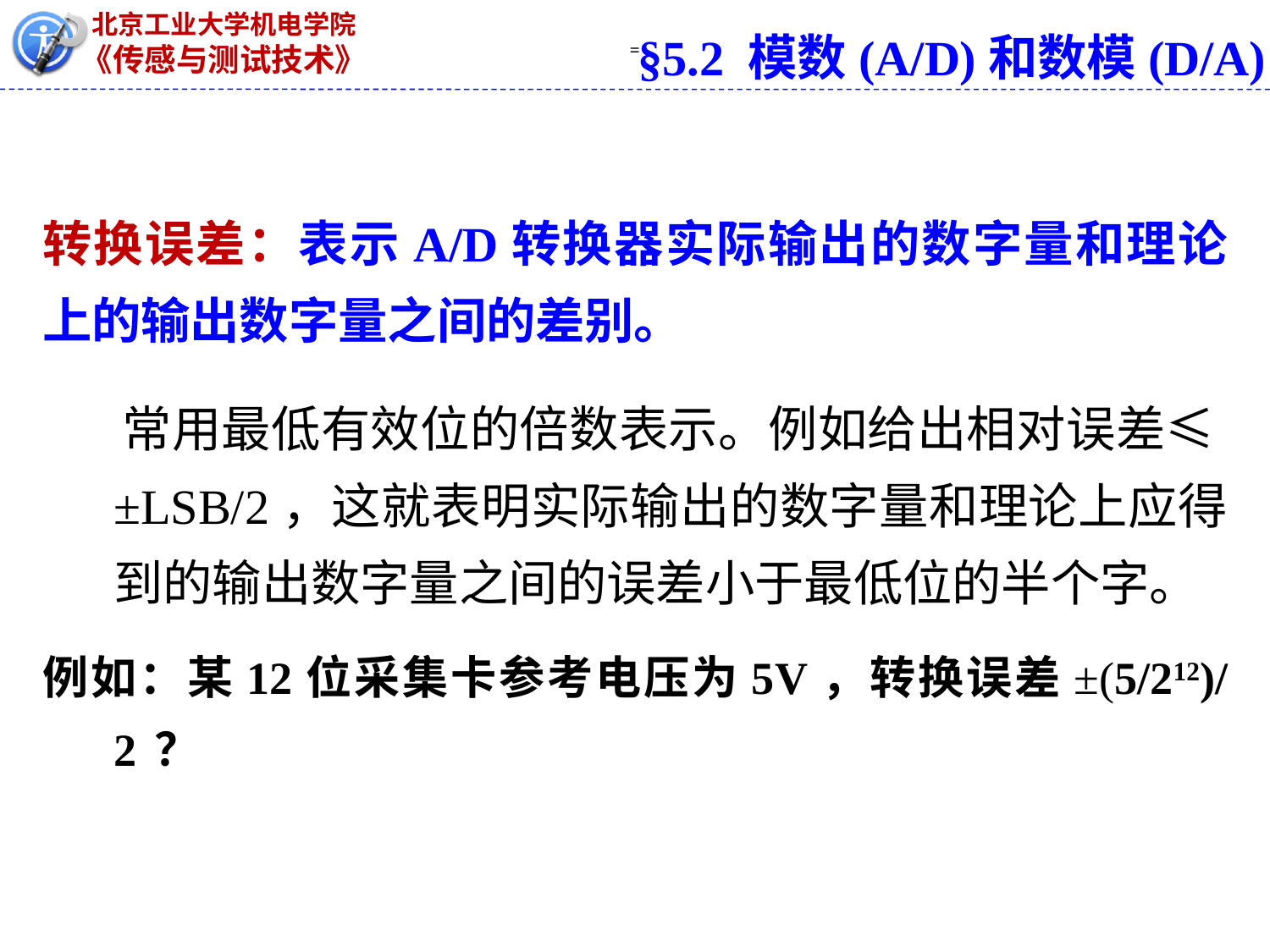

§5.2 模数(A/D)和数模(D/A)
=

转换误差：表示A/D转换器实际输出的数字量和理论上的输出数字量之间的差别。
       常用最低有效位的倍数表示。例如给出相对误差≤±LSB/2，这就表明实际输出的数字量和理论上应得到的输出数字量之间的误差小于最低位的半个字。
例如：某12位采集卡参考电压为5V，转换误差±(5/212)/2 ？